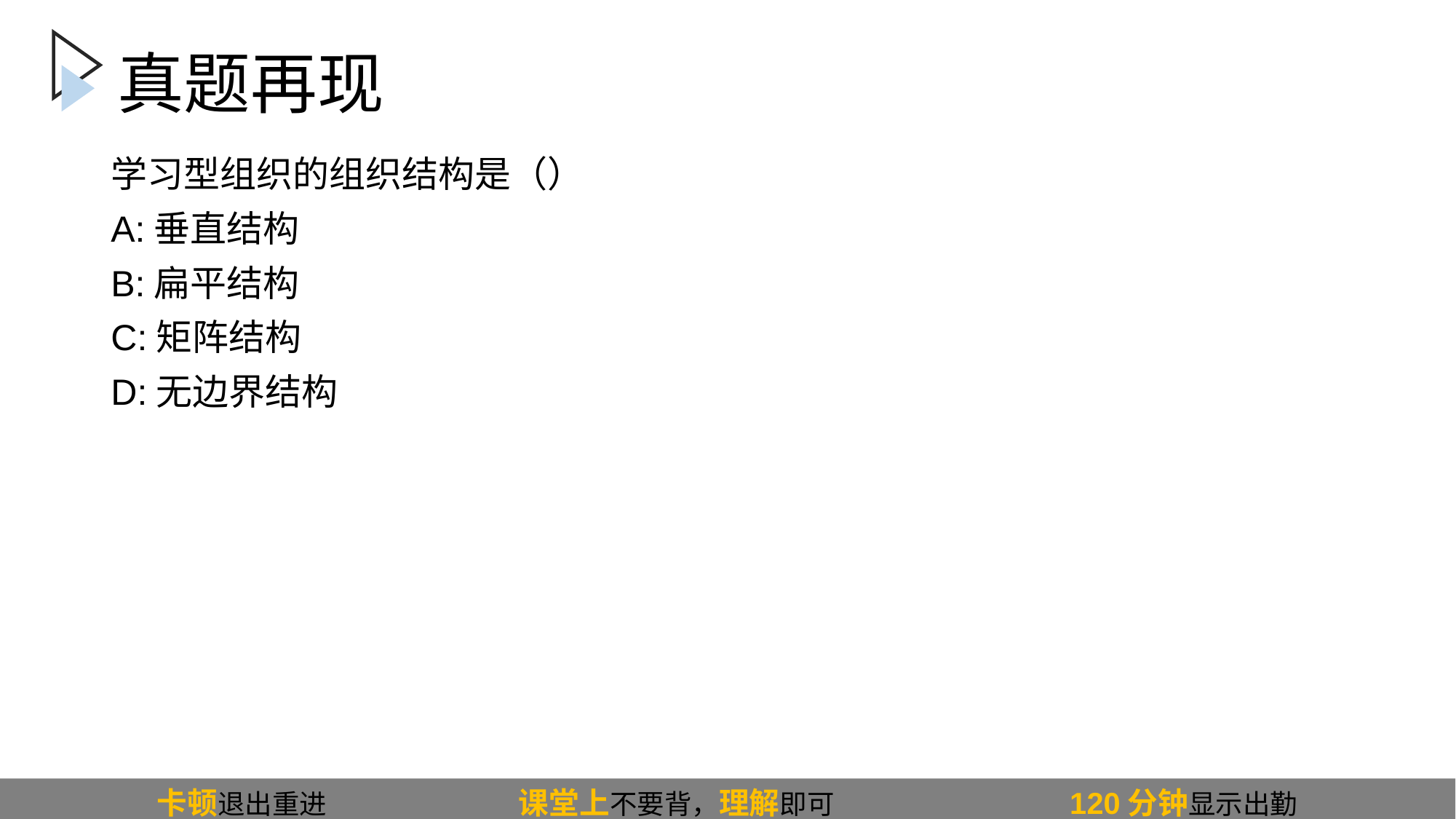

# 真题再现
学习型组织的组织结构是（）
A:垂直结构
B:扁平结构
C:矩阵结构
D:无边界结构